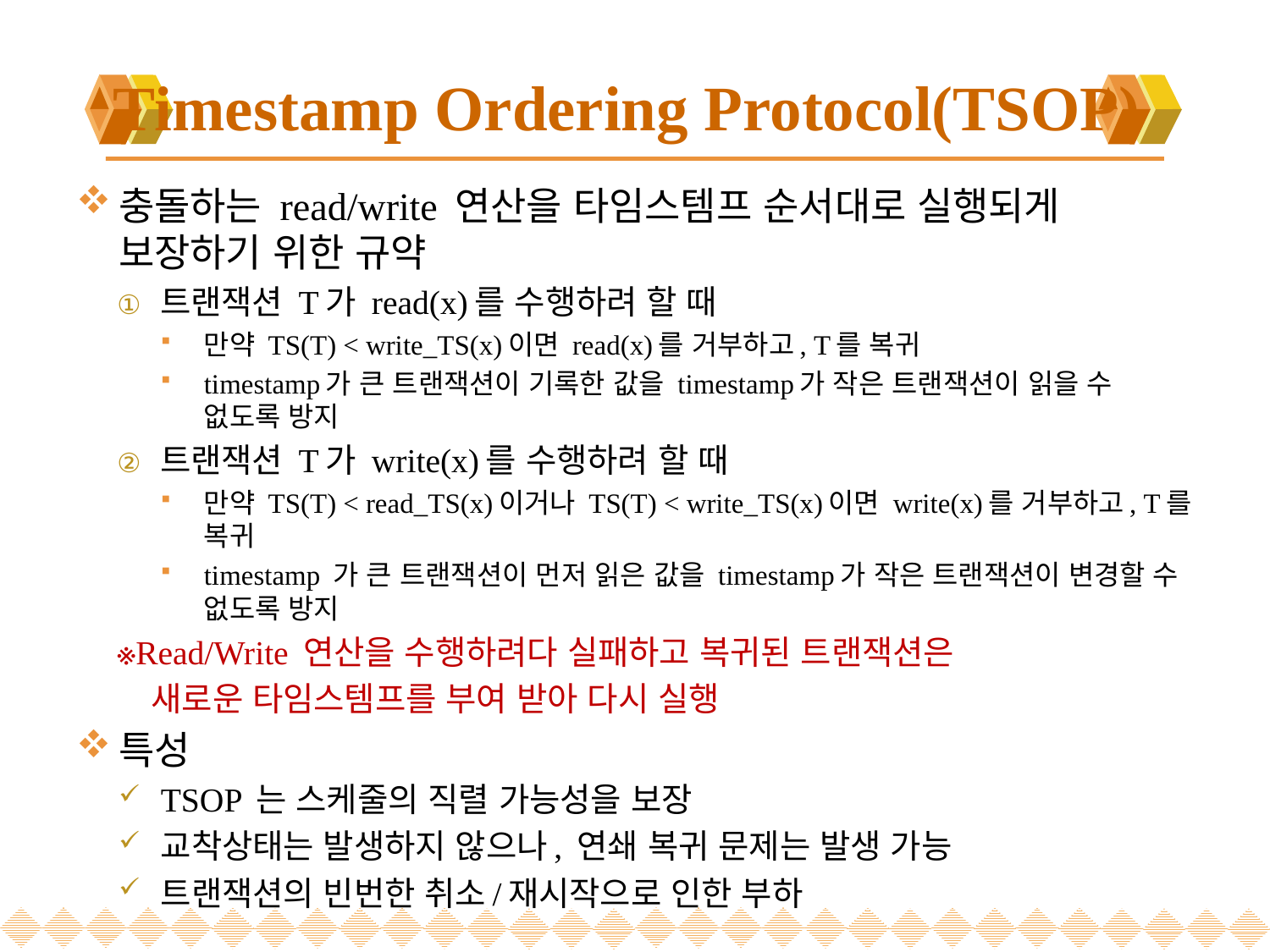

# Timestamp Ordering Protocol(TSOP)
충돌하는 read/write 연산을 타임스템프 순서대로 실행되게 보장하기 위한 규약
트랜잭션 T가 read(x)를 수행하려 할 때
만약 TS(T) < write_TS(x)이면 read(x)를 거부하고, T를 복귀
timestamp가 큰 트랜잭션이 기록한 값을 timestamp가 작은 트랜잭션이 읽을 수 없도록 방지
트랜잭션 T가 write(x)를 수행하려 할 때
만약 TS(T) < read_TS(x)이거나 TS(T) < write_TS(x)이면 write(x)를 거부하고, T를 복귀
timestamp 가 큰 트랜잭션이 먼저 읽은 값을 timestamp가 작은 트랜잭션이 변경할 수 없도록 방지
※Read/Write 연산을 수행하려다 실패하고 복귀된 트랜잭션은
   새로운 타임스템프를 부여 받아 다시 실행
특성
TSOP 는 스케줄의 직렬 가능성을 보장
교착상태는 발생하지 않으나, 연쇄 복귀 문제는 발생 가능
트랜잭션의 빈번한 취소/재시작으로 인한 부하